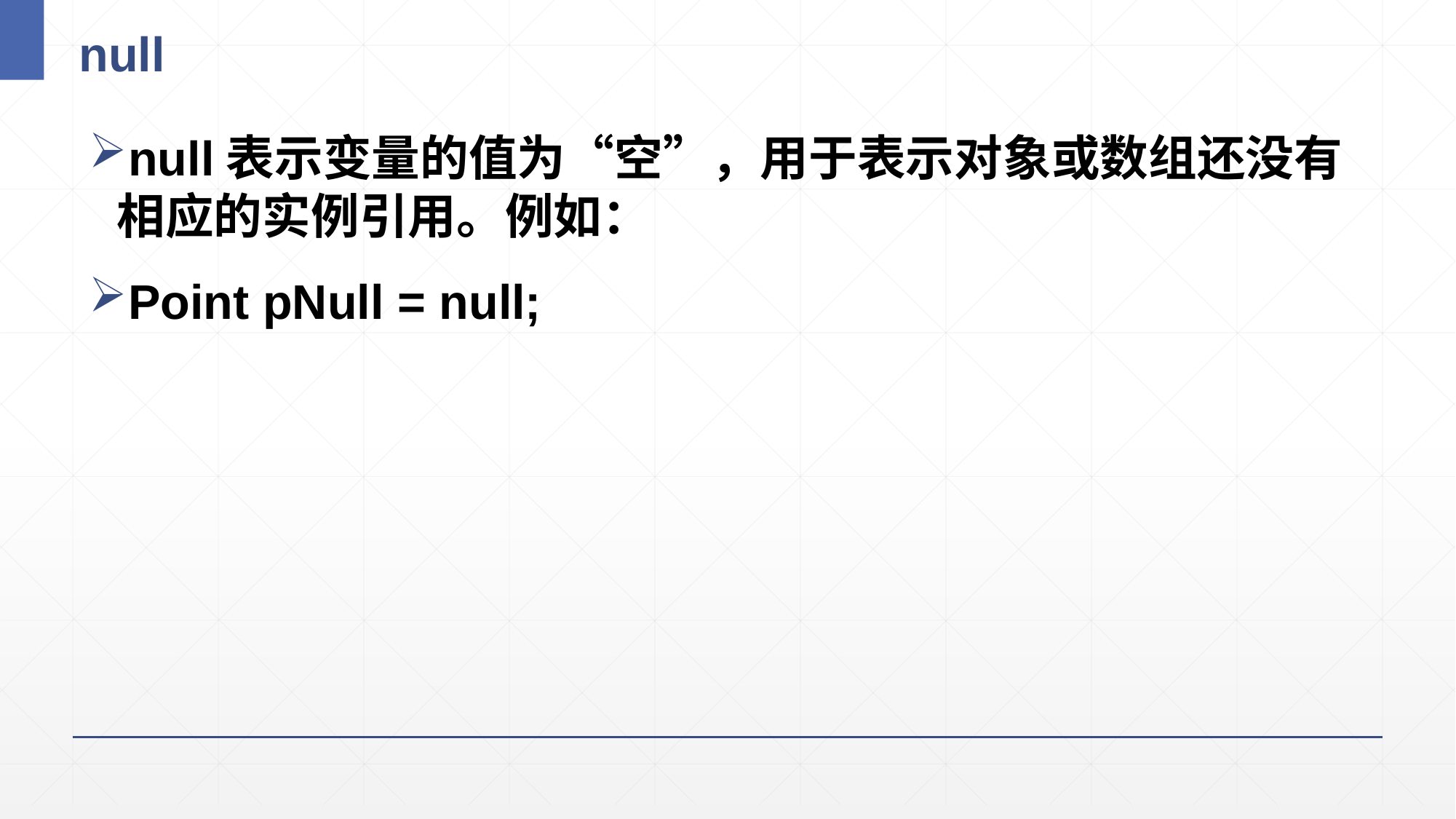

# null
null表示变量的值为“空”，用于表示对象或数组还没有相应的实例引用。例如：
Point pNull = null;